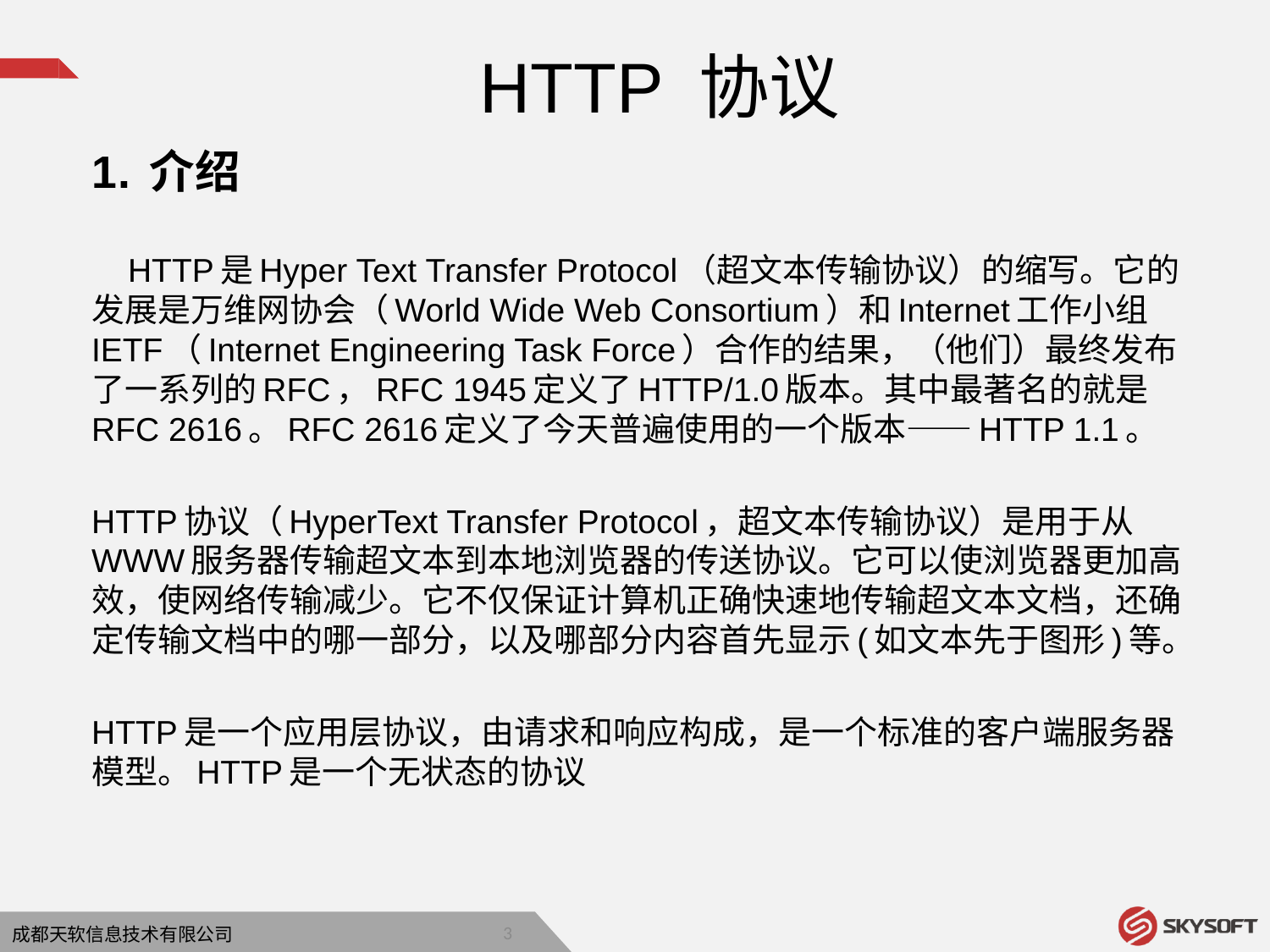

HTTP 协议
介绍

    HTTP是Hyper Text Transfer Protocol（超文本传输协议）的缩写。它的发展是万维网协会（World Wide Web Consortium）和Internet工作小组IETF（Internet Engineering Task Force）合作的结果，（他们）最终发布了一系列的RFC，RFC 1945定义了HTTP/1.0版本。其中最著名的就是RFC 2616。RFC 2616定义了今天普遍使用的一个版本——HTTP 1.1。

HTTP协议（HyperText Transfer Protocol，超文本传输协议）是用于从WWW服务器传输超文本到本地浏览器的传送协议。它可以使浏览器更加高效，使网络传输减少。它不仅保证计算机正确快速地传输超文本文档，还确定传输文档中的哪一部分，以及哪部分内容首先显示(如文本先于图形)等。

HTTP是一个应用层协议，由请求和响应构成，是一个标准的客户端服务器模型。HTTP是一个无状态的协议

3